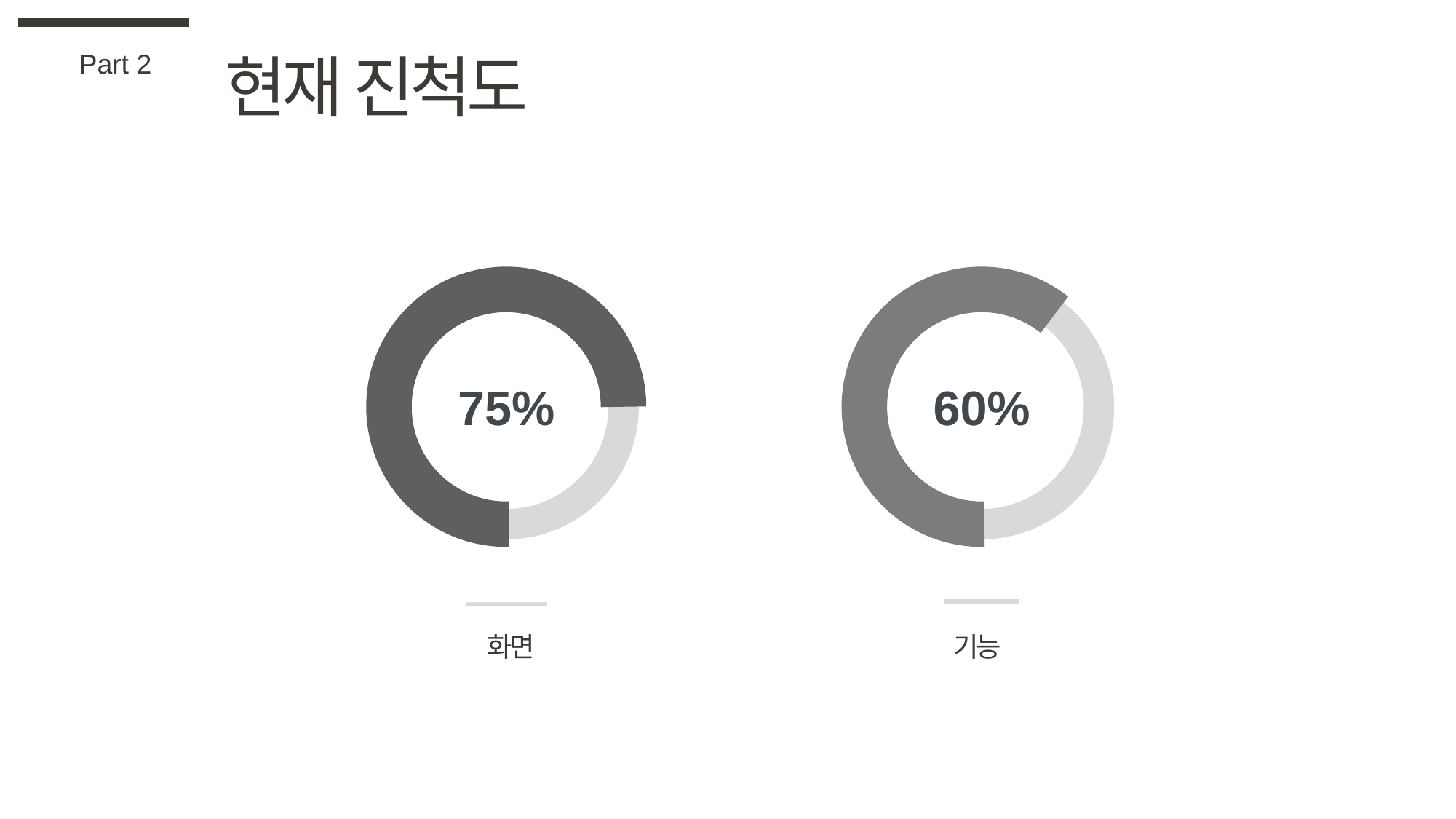

현재 진척도
Part 2

75%
60%

화면
기능